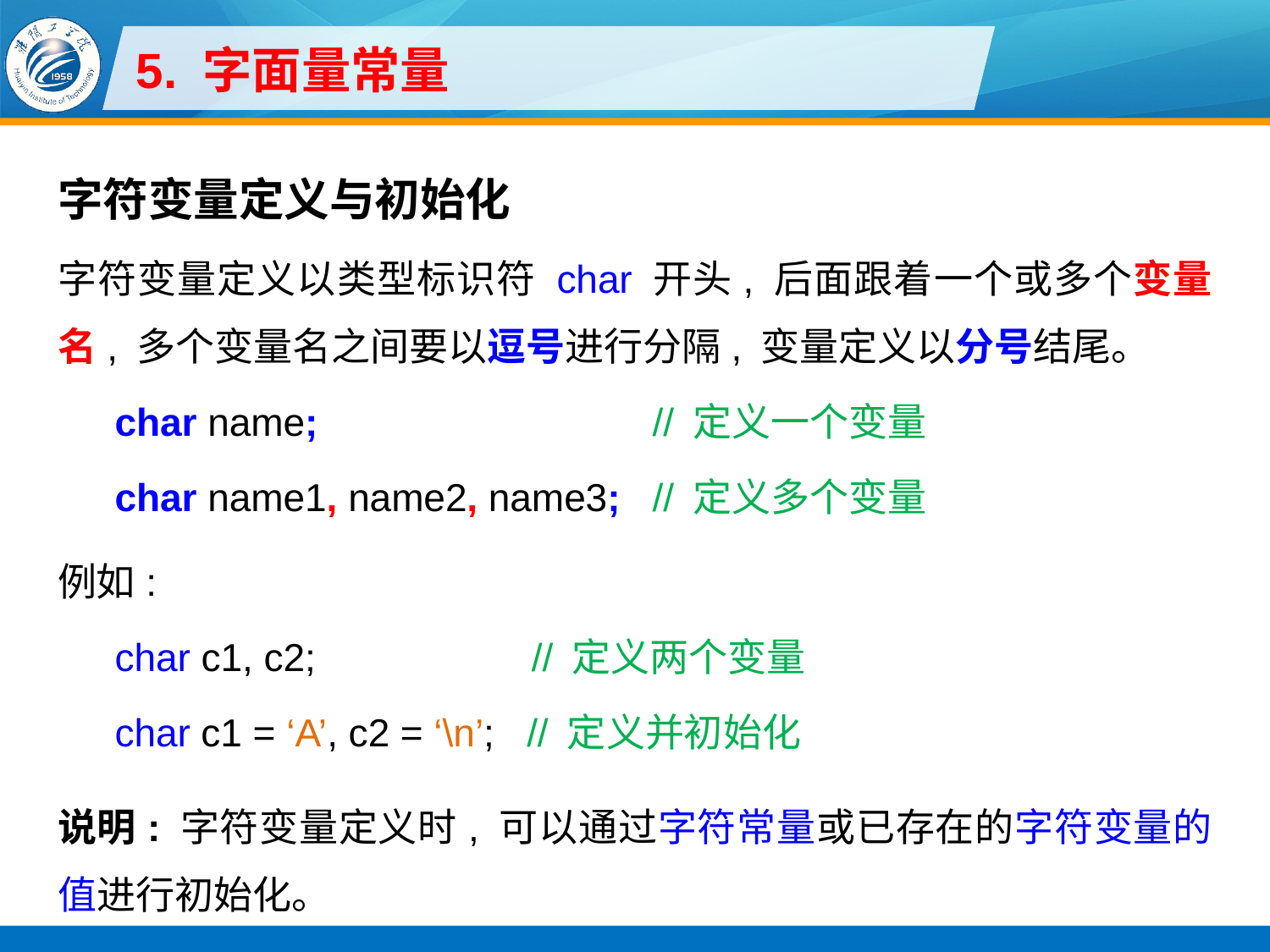

# 5. 字面量常量
字符变量定义与初始化
字符变量定义以类型标识符 char 开头, 后面跟着一个或多个变量名, 多个变量名之间要以逗号进行分隔, 变量定义以分号结尾。
char name;                               // 定义一个变量
char name1, name2, name3;   // 定义多个变量
例如:
char c1, c2;                    // 定义两个变量
char c1 = ‘A’, c2 = ‘\n’;   // 定义并初始化
说明: 字符变量定义时, 可以通过字符常量或已存在的字符变量的值进行初始化。